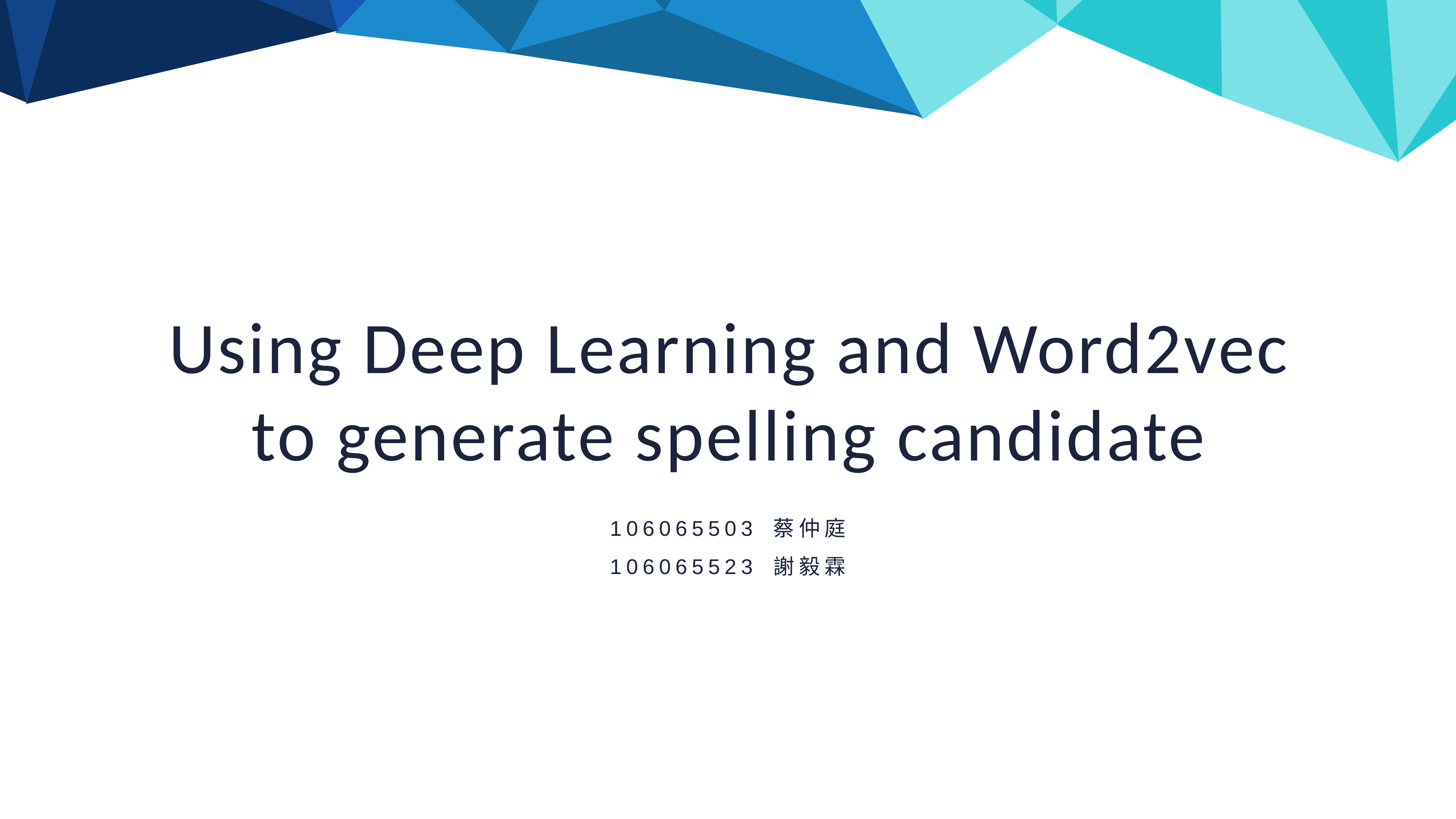

Using Deep Learning and Word2vec
to generate spelling candidate
106065503 蔡仲庭
106065523 謝毅霖